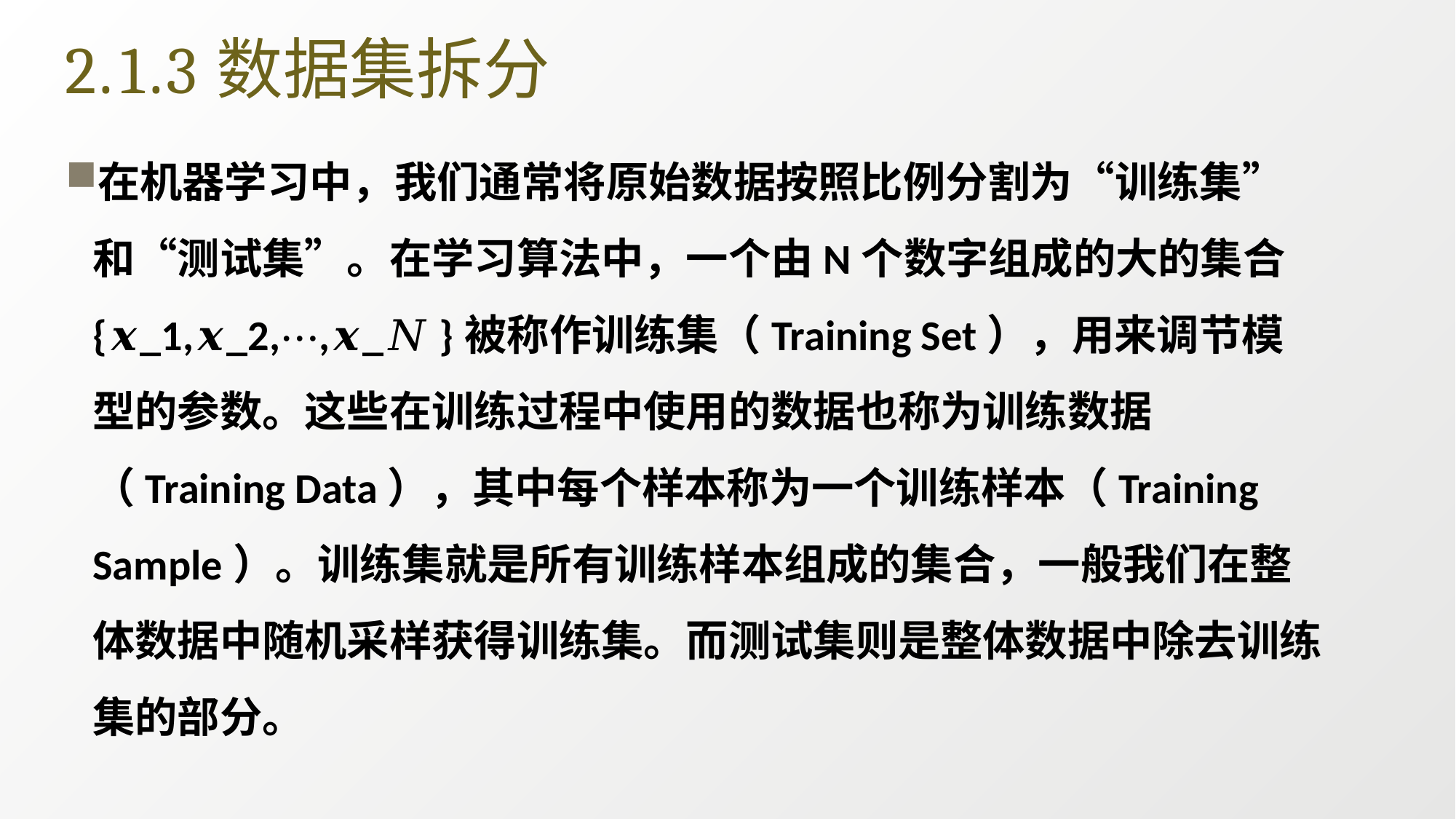

# 2.1.3数据集拆分
在机器学习中，我们通常将原始数据按照比例分割为“训练集”和“测试集”。在学习算法中，一个由N个数字组成的大的集合{𝒙_1,𝒙_2,⋯,𝒙_𝑁 }被称作训练集（Training Set），用来调节模型的参数。这些在训练过程中使用的数据也称为训练数据（Training Data），其中每个样本称为一个训练样本（Training Sample）。训练集就是所有训练样本组成的集合，一般我们在整体数据中随机采样获得训练集。而测试集则是整体数据中除去训练集的部分。